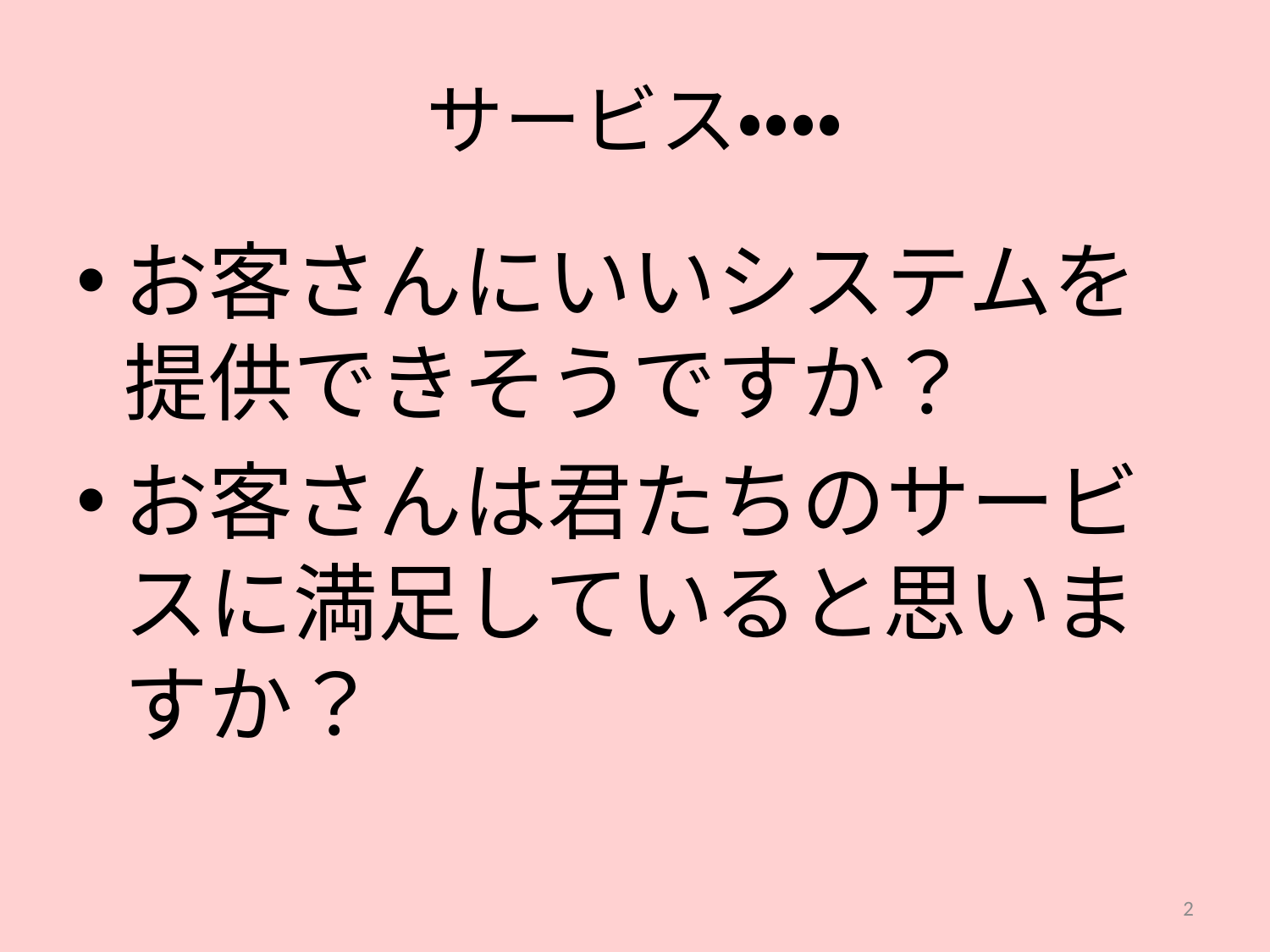

# サービス・・・・
お客さんにいいシステムを提供できそうですか？
お客さんは君たちのサービスに満足していると思いますか？
2